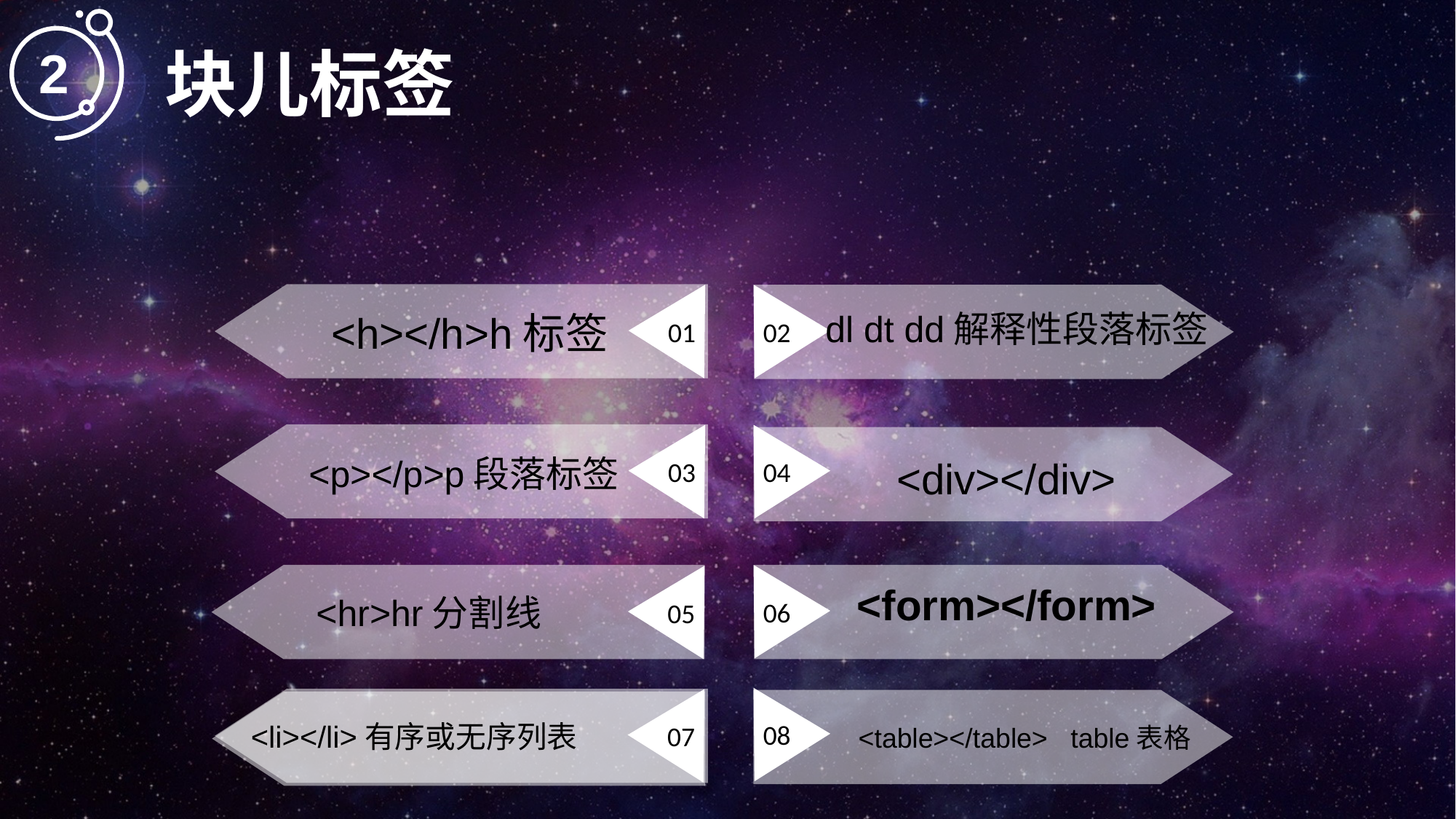

2

块儿标签

01
<h></h>h标签

02
dl dt dd解释性段落标签

03
<p></p>p段落标签

04

<div></div>

05
<hr>hr分割线
06

<form></form>
08
<table></table>   table表格
<li></li>有序或无序列表
07